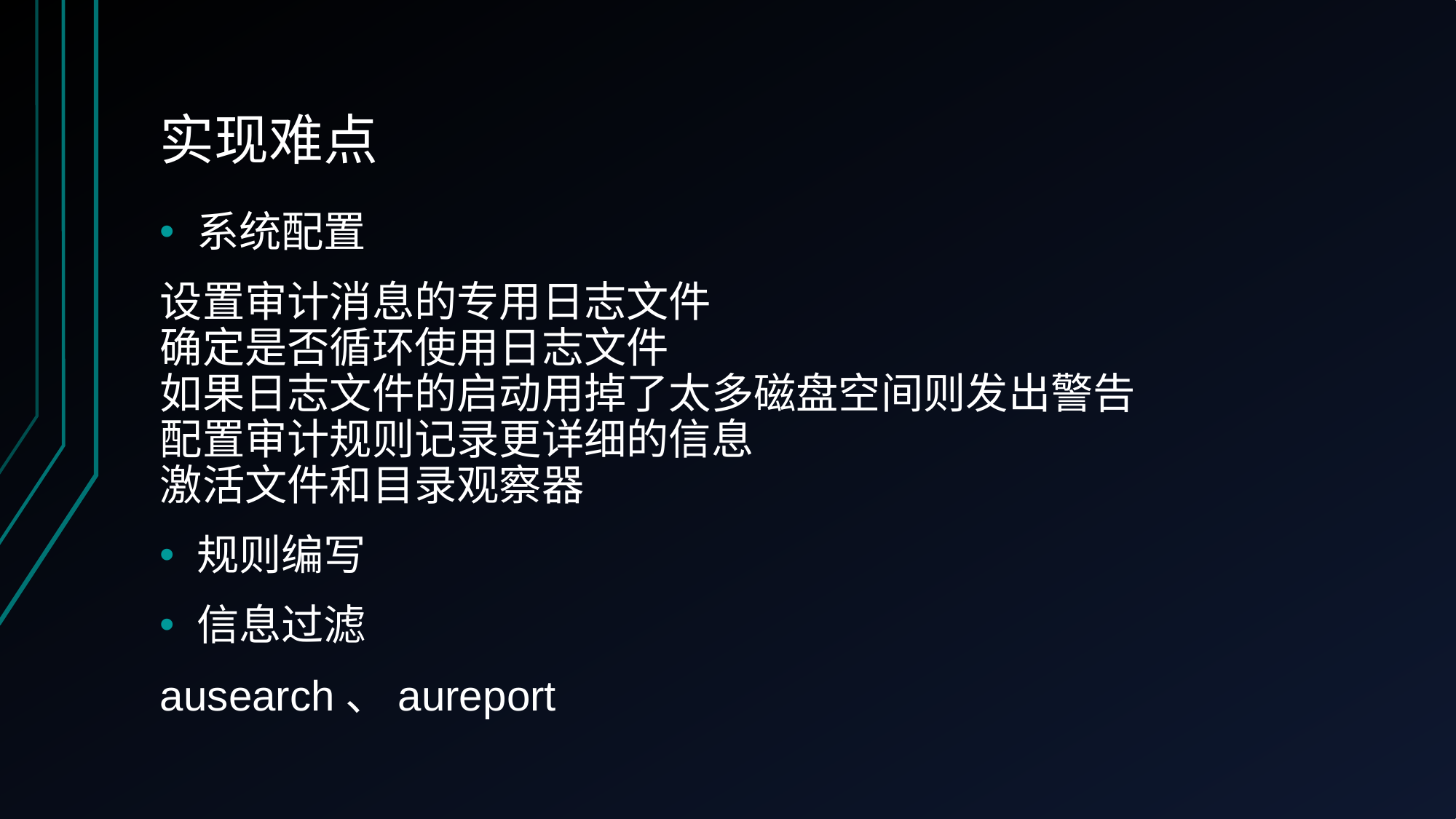

# 实现难点
系统配置
设置审计消息的专用日志文件 
确定是否循环使用日志文件 
如果日志文件的启动用掉了太多磁盘空间则发出警告 
配置审计规则记录更详细的信息 
激活文件和目录观察器
规则编写
信息过滤
ausearch、aureport